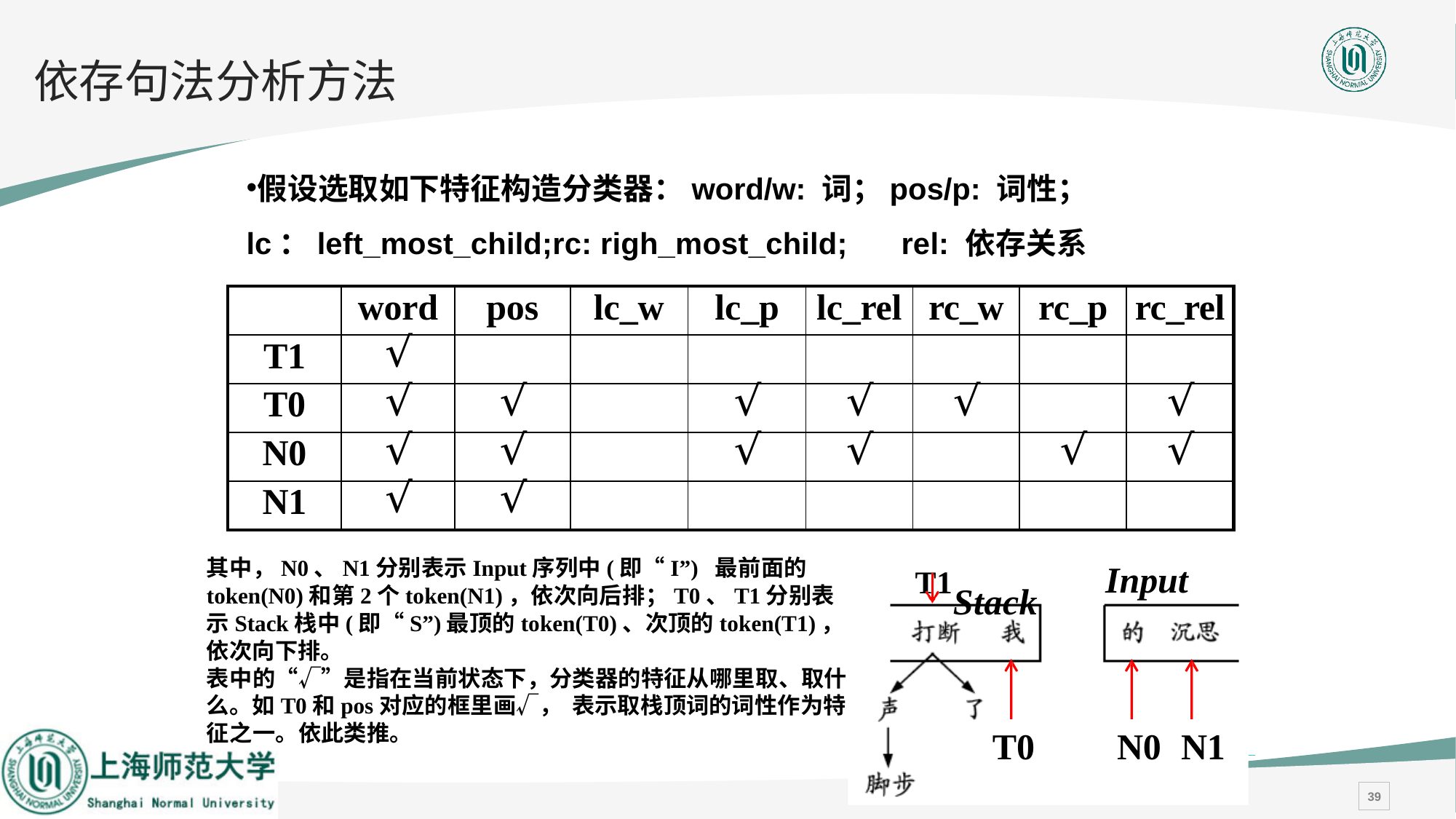

依存句法分析方法
假设选取如下特征构造分类器：word/w: 词；pos/p: 词性；lc：left_most_child;rc: righ_most_child;	rel: 依存关系

|  | word | pos | lc\_w | lc\_p | lc\_rel | rc\_w | rc\_p | rc\_rel |
| --- | --- | --- | --- | --- | --- | --- | --- | --- |
| T1 | √ |  |  |  |  |  |  |  |
| T0 | √ | √ |  | √ | √ | √ |  | √ |
| N0 | √ | √ |  | √ | √ |  | √ | √ |
| N1 | √ | √ |  |  |  |  |  |  |
其中，N0、N1分别表示Input序列中(即“I”)  最前面的token(N0)和第2个token(N1)，依次向后排；T0、T1分别表示Stack栈中(即“S”)最顶的token(T0)、次顶的token(T1)，依次向下排。
表中的“√”是指在当前状态下，分类器的特征从哪里取、取什么。如T0和pos对应的框里画√，  表示取栈顶词的词性作为特征之一。依此类推。
Input
T1Stack

T0
N0	N1

35/102